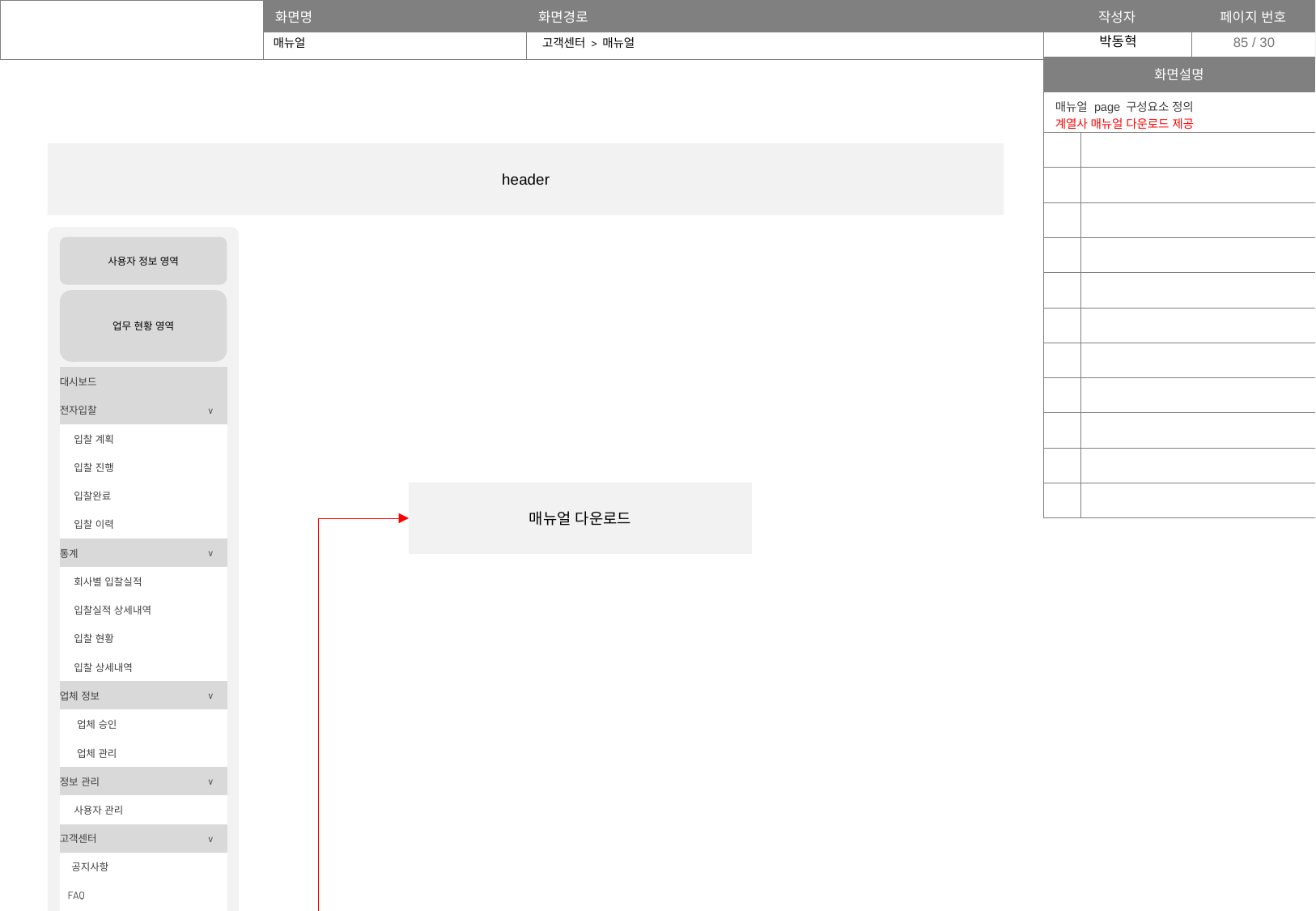

클릭 시 바로 다운로드 되는지 확인.
페이지 정의 필요
85
매뉴얼
고객센터 > 매뉴얼
| 화면설명 |  |
| --- | --- |
| 매뉴얼 page 구성요소 정의 계열사 매뉴얼 다운로드 제공 |  |
|  |  |
|  |  |
|  |  |
|  |  |
|  |  |
|  |  |
|  |  |
|  |  |
|  |  |
|  |  |
|  |  |
header

사용자 정보 영역
업무 현황 영역
| 대시보드 |  |
| --- | --- |
| 전자입찰 | v |
| 입찰 계획 |  |
| 입찰 진행 |  |
| 입찰완료 |  |
| 입찰 이력 |  |
| 통계 | v |
| 회사별 입찰실적 |  |
| 입찰실적 상세내역 |  |
| 입찰 현황 |  |
| 입찰 상세내역 |  |
| 업체 정보 | v |
| 업체 승인 |  |
| 업체 관리 |  |
| 정보 관리 | v |
| 사용자 관리 |  |
| 고객센터 | v |
| 공지사항 |  |
| FAQ |  |
| 1:1 문의 |  |
| 매뉴얼 |  |
매뉴얼 다운로드

footer